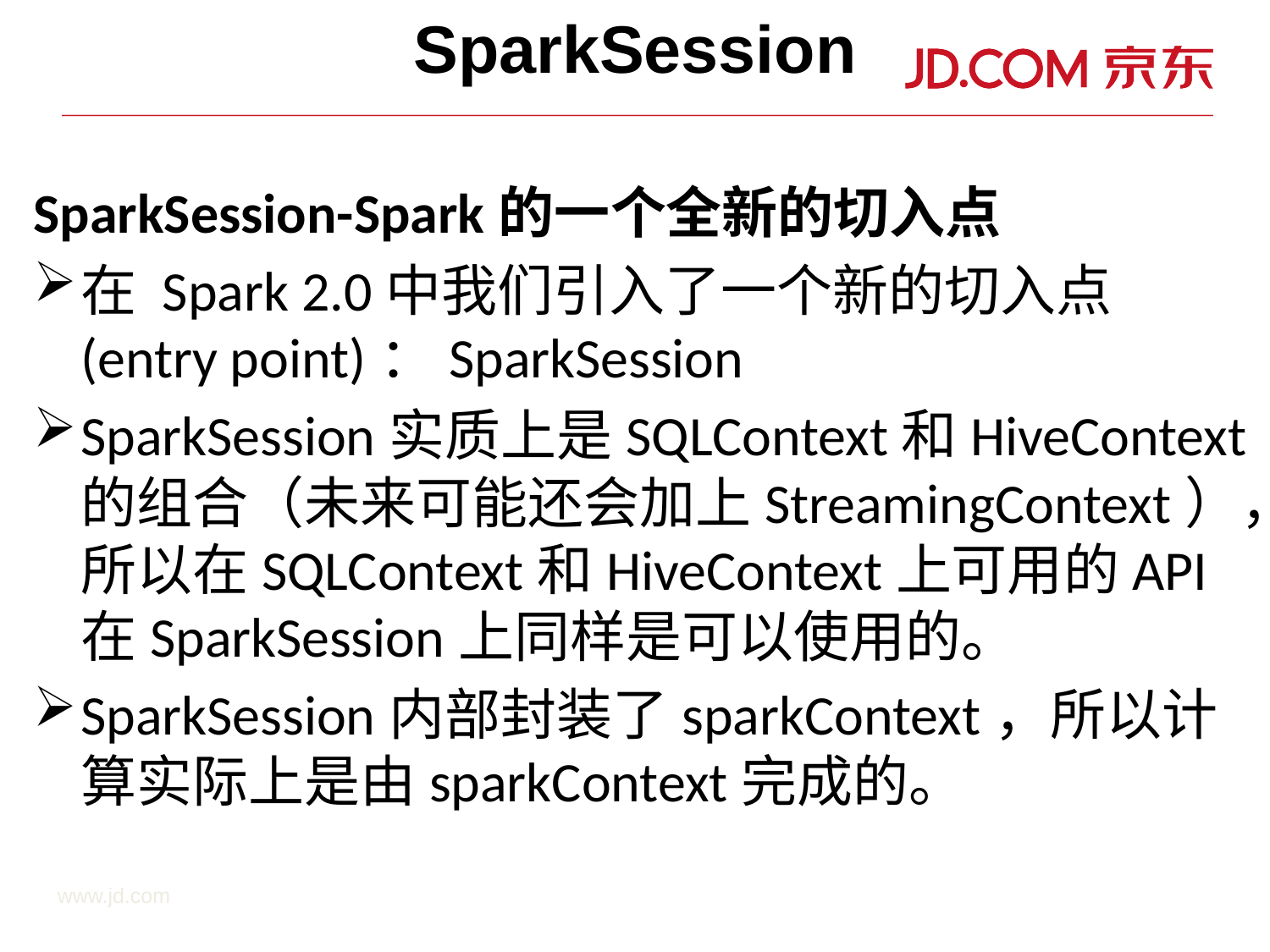

SparkSession
SparkSession-Spark的一个全新的切入点
在 Spark 2.0中我们引入了一个新的切入点(entry point)：SparkSession
SparkSession实质上是SQLContext和HiveContext的组合（未来可能还会加上StreamingContext），所以在SQLContext和HiveContext上可用的API在SparkSession上同样是可以使用的。
SparkSession内部封装了sparkContext，所以计算实际上是由sparkContext完成的。